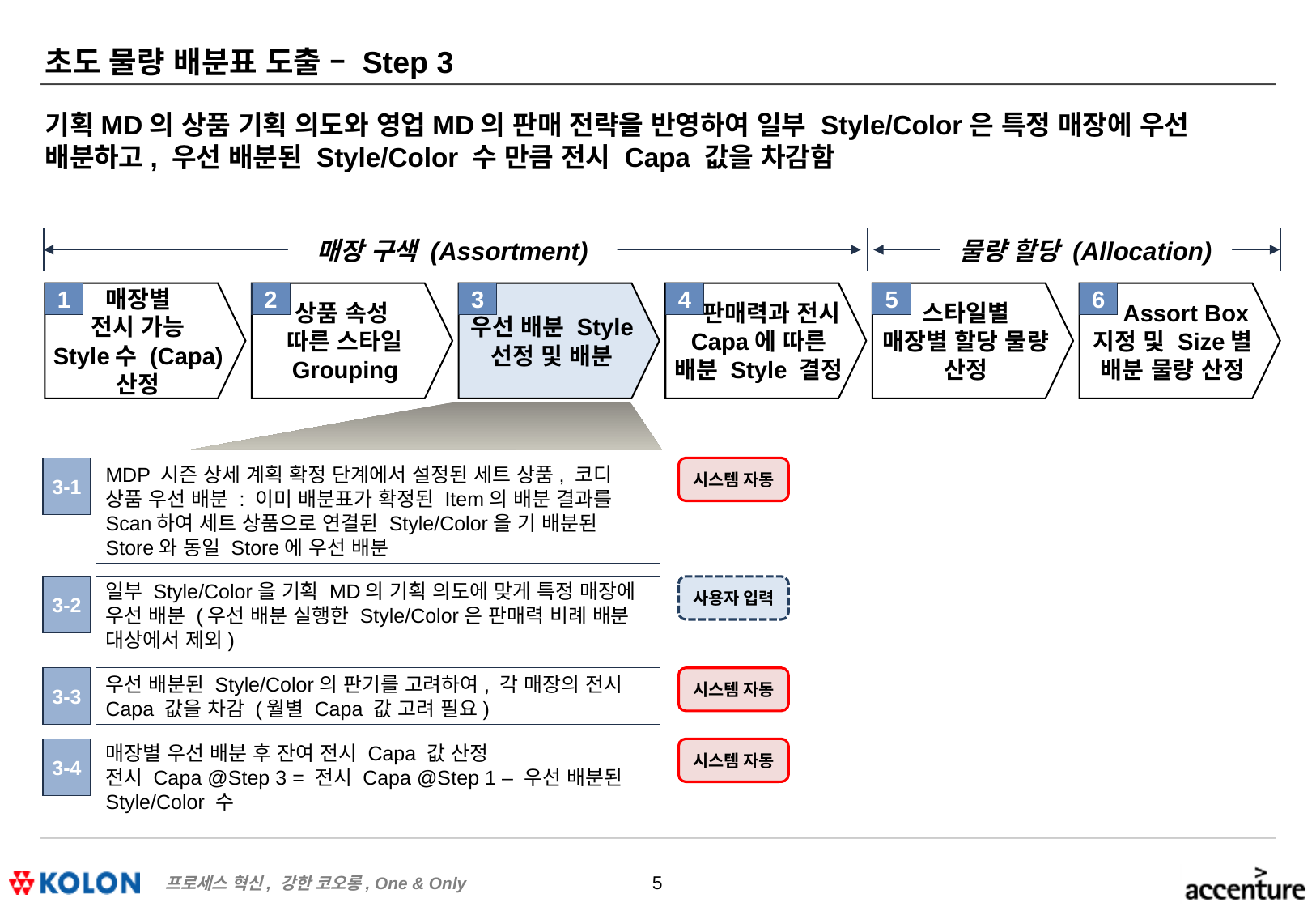

# 초도 물량 배분표 도출 – Step 3
기획MD의 상품 기획 의도와 영업MD의 판매 전략을 반영하여 일부 Style/Color은 특정 매장에 우선 배분하고, 우선 배분된 Style/Color 수 만큼 전시 Capa 값을 차감함
매장 구색 (Assortment)
물량 할당 (Allocation)
매장별
전시 가능
Style수 (Capa) 산정
1
상품 속성
따른 스타일 Grouping
2
우선 배분 Style 선정 및 배분
3
   판매력과 전시 Capa에 따른 배분 Style 결정
4
스타일별
매장별 할당 물량 산정
5
    Assort Box 지정 및 Size별 배분 물량 산정
6

MDP 시즌 상세 계획 확정 단계에서 설정된 세트 상품, 코디 상품 우선 배분 : 이미 배분표가 확정된 Item의 배분 결과를 Scan하여 세트 상품으로 연결된 Style/Color을 기 배분된 Store와 동일 Store에 우선 배분
3-1
시스템 자동
3-2
일부 Style/Color을 기획 MD의 기획 의도에 맞게 특정 매장에 우선 배분 (우선 배분 실행한 Style/Color은 판매력 비례 배분 대상에서 제외)
사용자 입력
우선 배분된 Style/Color의 판기를 고려하여, 각 매장의 전시 Capa 값을 차감 (월별 Capa 값 고려 필요)
3-3
시스템 자동
매장별 우선 배분 후 잔여 전시 Capa 값 산정
전시 Capa @Step 3 = 전시 Capa @Step 1 – 우선 배분된 Style/Color 수
3-4
시스템 자동